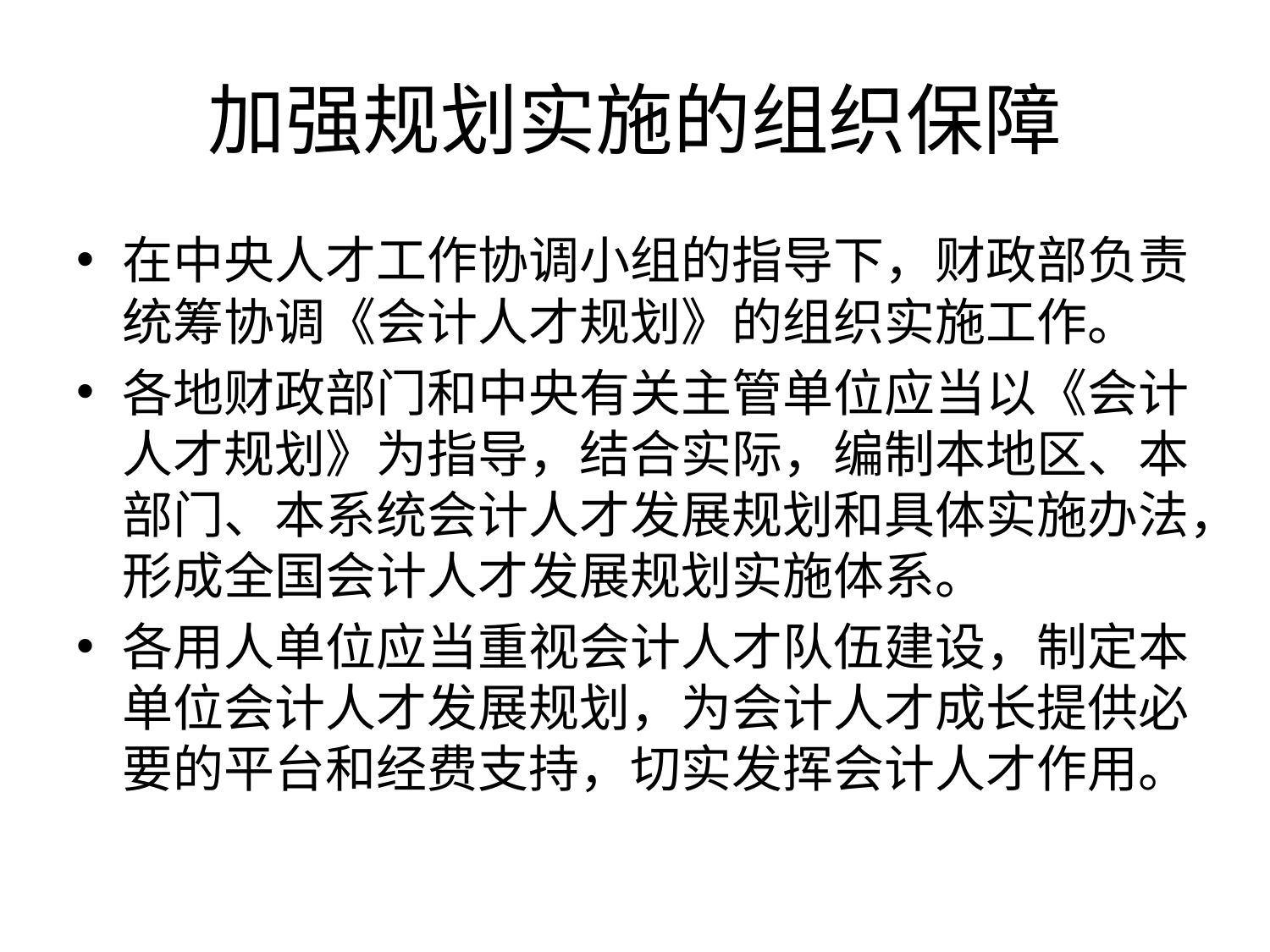

# 加强规划实施的组织保障
在中央人才工作协调小组的指导下，财政部负责统筹协调《会计人才规划》的组织实施工作。
各地财政部门和中央有关主管单位应当以《会计人才规划》为指导，结合实际，编制本地区、本部门、本系统会计人才发展规划和具体实施办法，形成全国会计人才发展规划实施体系。
各用人单位应当重视会计人才队伍建设，制定本单位会计人才发展规划，为会计人才成长提供必要的平台和经费支持，切实发挥会计人才作用。